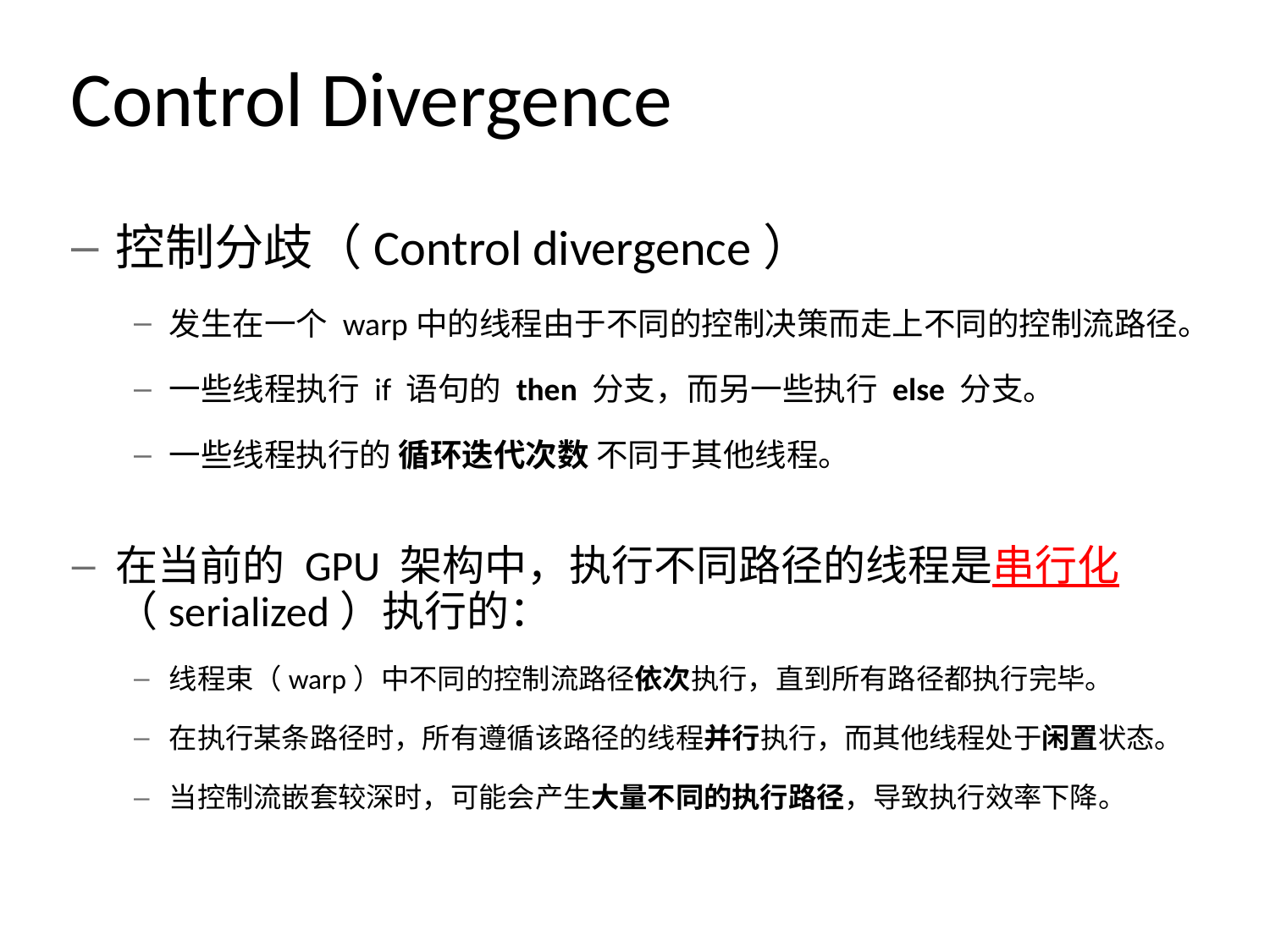

# Control Divergence
控制分歧（Control divergence）
发生在一个 warp中的线程由于不同的控制决策而走上不同的控制流路径。
一些线程执行 if 语句的 then 分支，而另一些执行 else 分支。
一些线程执行的 循环迭代次数 不同于其他线程。

在当前的 GPU 架构中，执行不同路径的线程是串行化（serialized）执行的：
线程束（warp）中不同的控制流路径依次执行，直到所有路径都执行完毕。
在执行某条路径时，所有遵循该路径的线程并行执行，而其他线程处于闲置状态。
当控制流嵌套较深时，可能会产生大量不同的执行路径，导致执行效率下降。